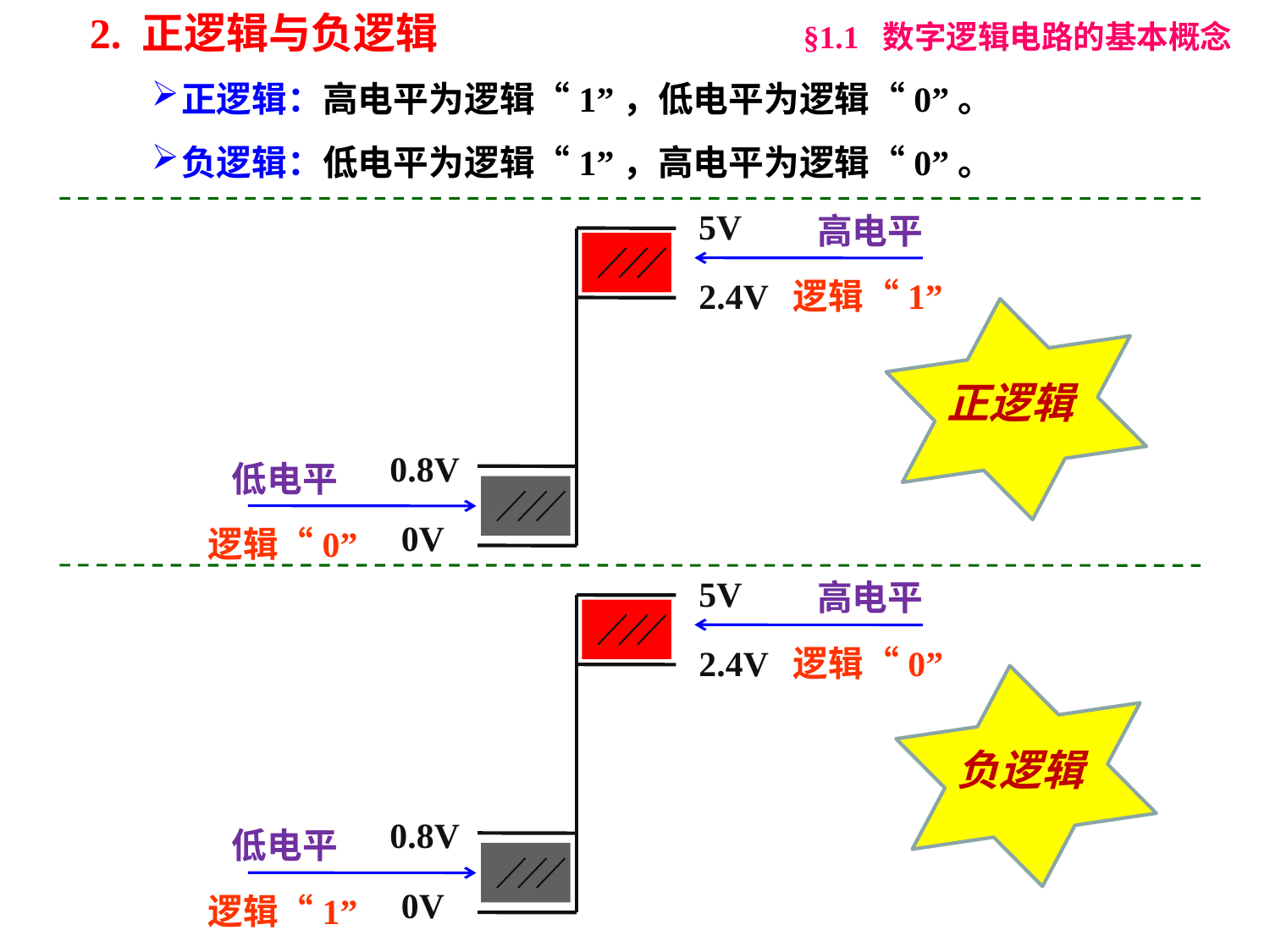

2. 正逻辑与负逻辑
§1.1  数字逻辑电路的基本概念
正逻辑：高电平为逻辑“1”，低电平为逻辑“0”。
负逻辑：低电平为逻辑“1”，高电平为逻辑“0”。
5V

2.4V
0.8V

0V
高电平
逻辑“1”
低电平
逻辑“0”

正逻辑
5V

2.4V
0.8V

0V
高电平
逻辑“0”
低电平
逻辑“1”

负逻辑